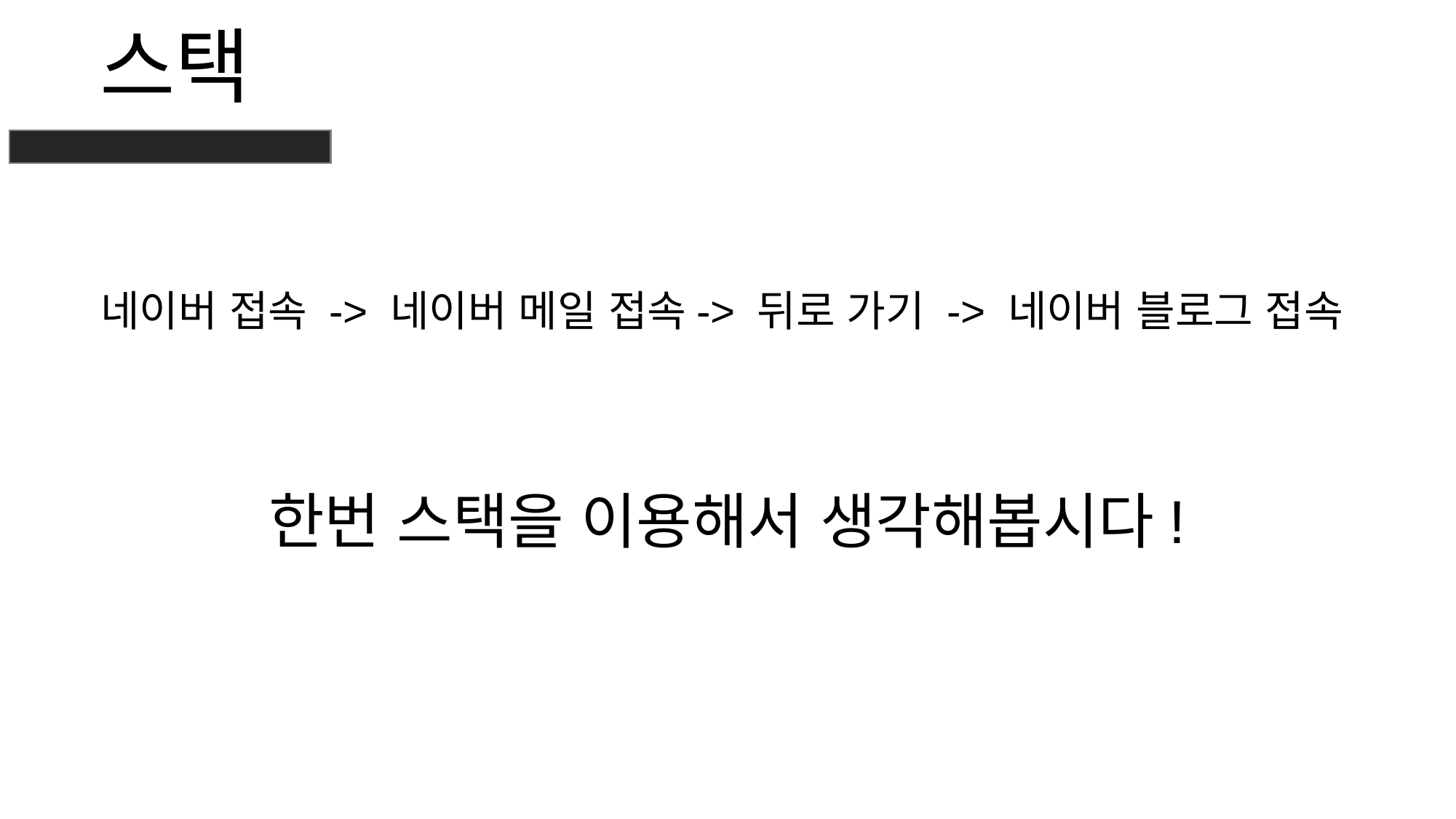

스택

네이버 접속 -> 네이버 메일 접속-> 뒤로 가기 -> 네이버 블로그 접속
한번 스택을 이용해서 생각해봅시다!